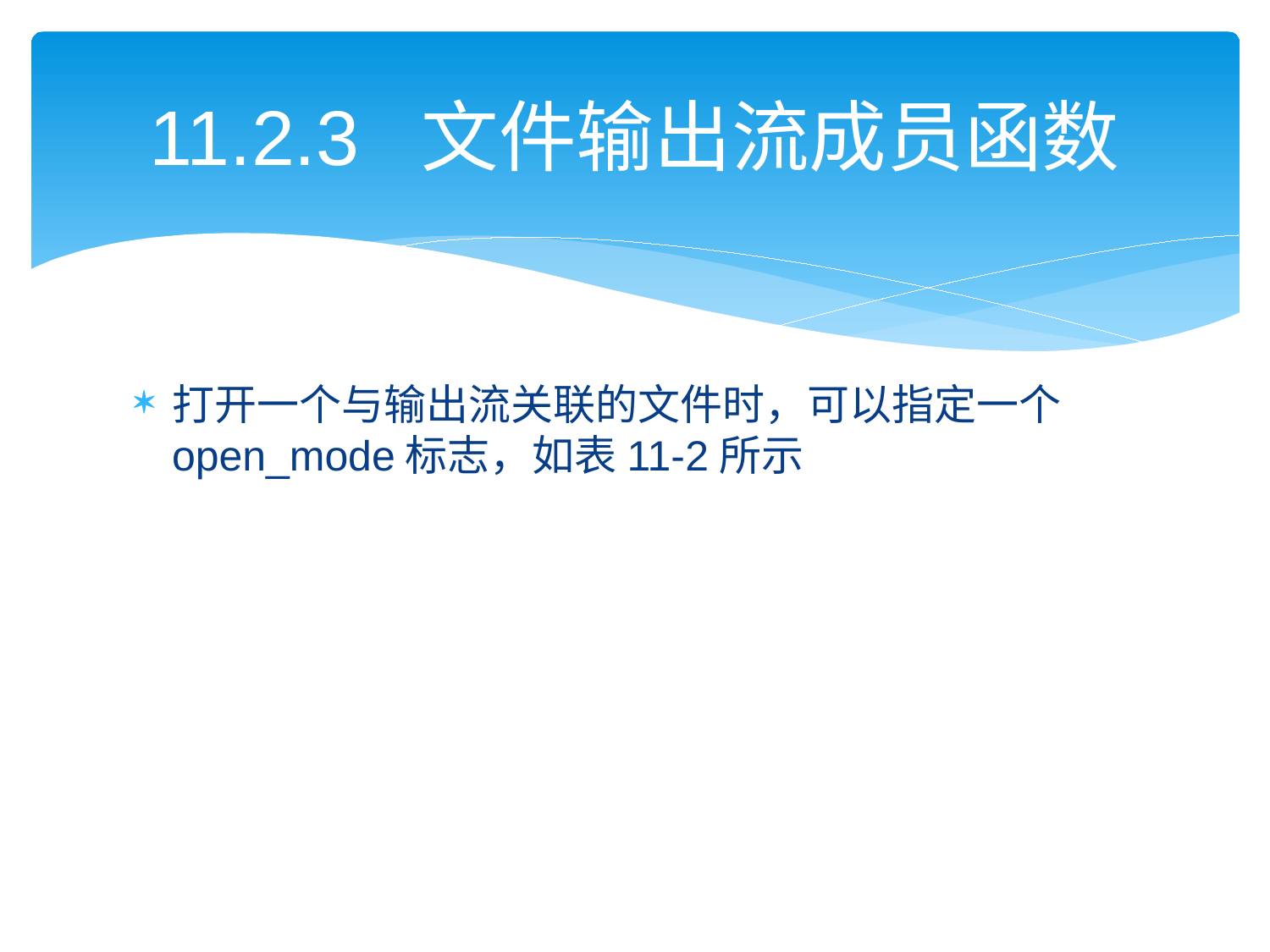

# 11.2.3  文件输出流成员函数
打开一个与输出流关联的文件时，可以指定一个open_mode标志，如表11-2所示